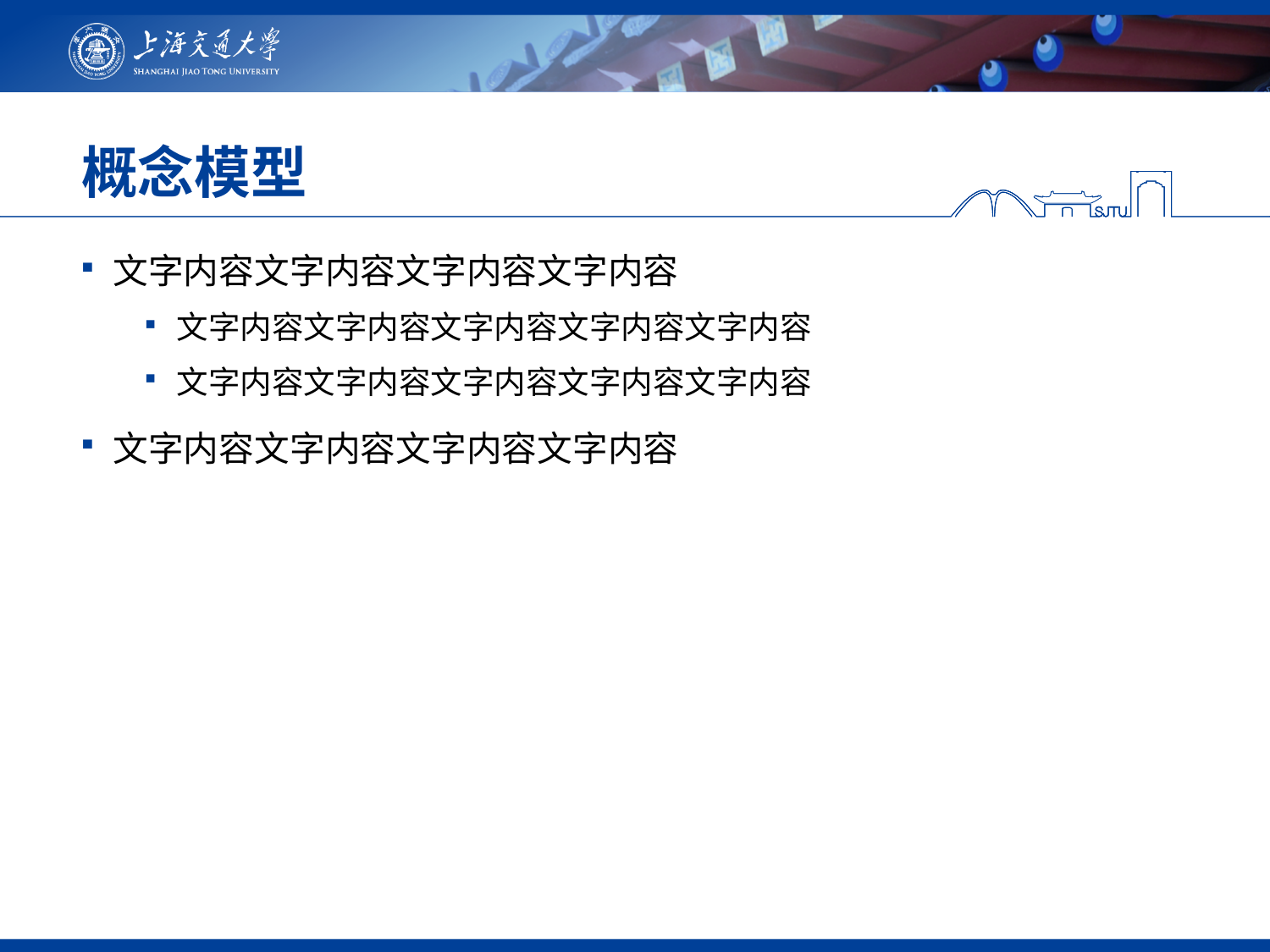

# 概念模型
文字内容文字内容文字内容文字内容
文字内容文字内容文字内容文字内容文字内容
文字内容文字内容文字内容文字内容文字内容
文字内容文字内容文字内容文字内容